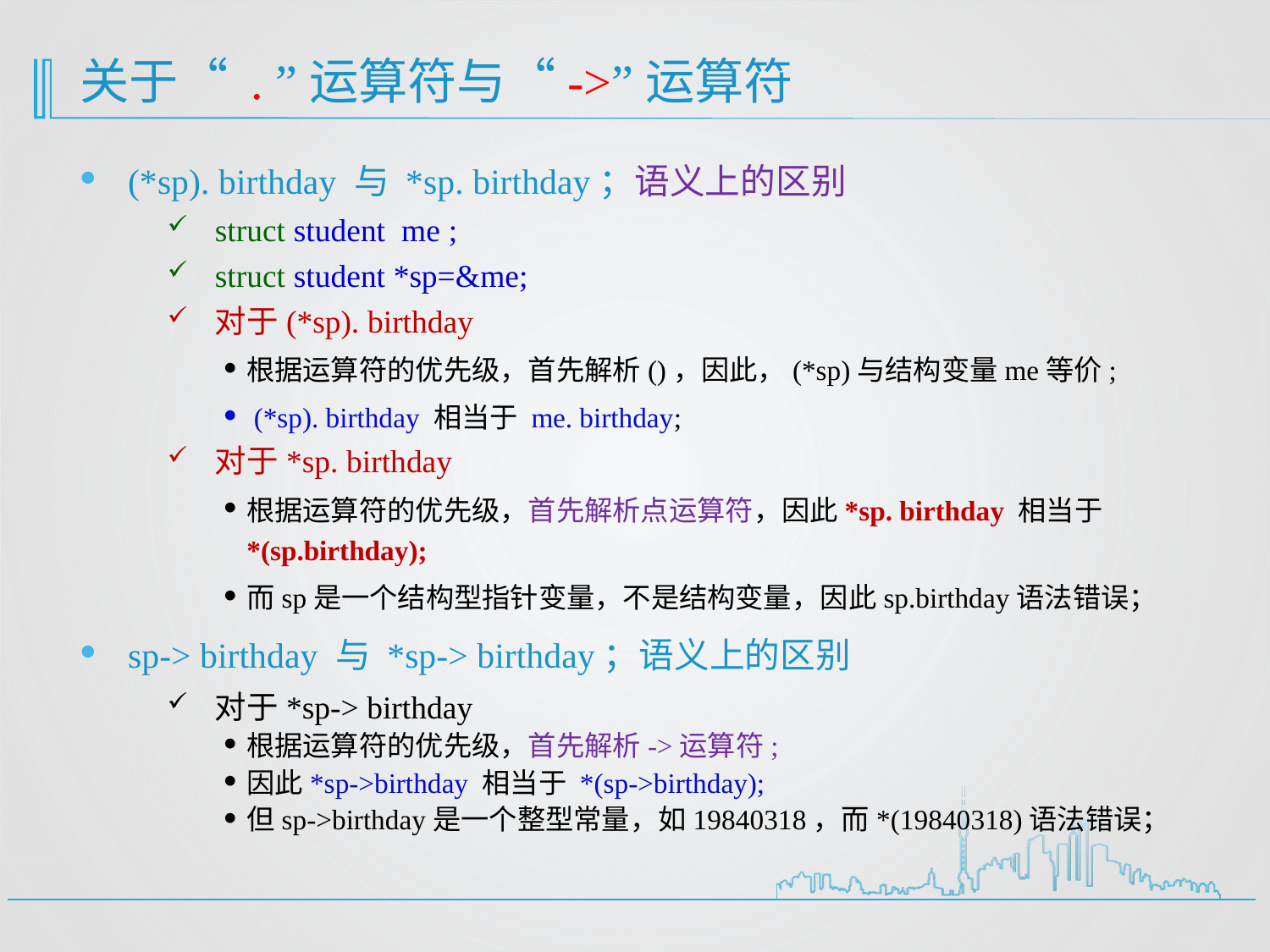

# 关于“ . ”运算符与“->”运算符
(*sp). birthday 与 *sp. birthday；语义上的区别
struct student  me ;
struct student *sp=&me;
对于(*sp). birthday
根据运算符的优先级，首先解析()，因此，(*sp)与结构变量me等价;
 (*sp). birthday 相当于 me. birthday;
对于*sp. birthday
根据运算符的优先级，首先解析点运算符，因此*sp. birthday 相当于 *(sp.birthday);
而sp是一个结构型指针变量，不是结构变量，因此sp.birthday语法错误；
sp-> birthday 与 *sp-> birthday；语义上的区别
对于*sp-> birthday
根据运算符的优先级，首先解析->运算符;
因此*sp->birthday 相当于 *(sp->birthday);
但sp->birthday是一个整型常量，如19840318，而*(19840318)语法错误；